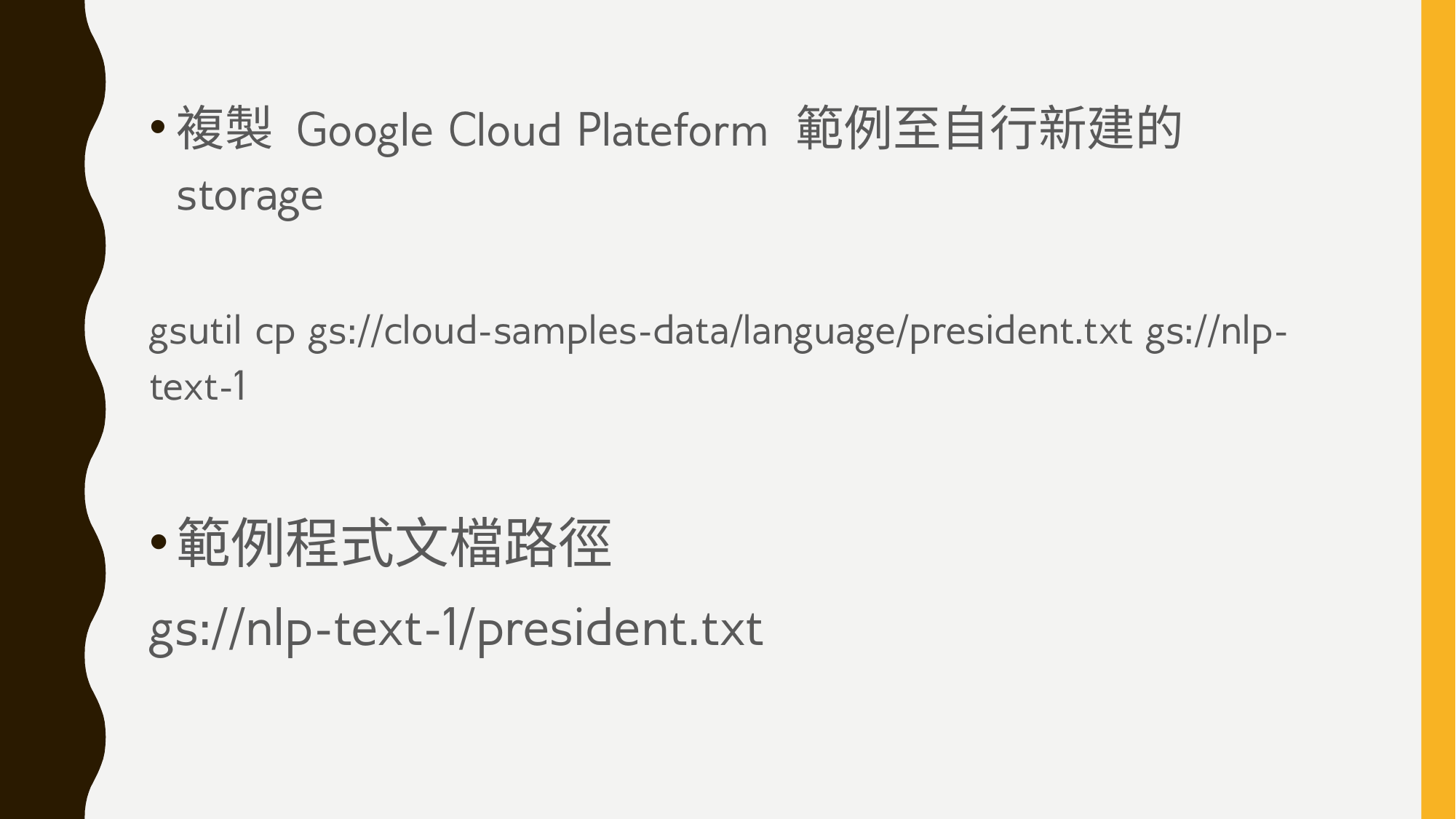

複製 Google Cloud Plateform 範例至自行新建的 storage

gsutil cp gs://cloud-samples-data/language/president.txt gs://nlp-text-1

範例程式文檔路徑
gs://nlp-text-1/president.txt